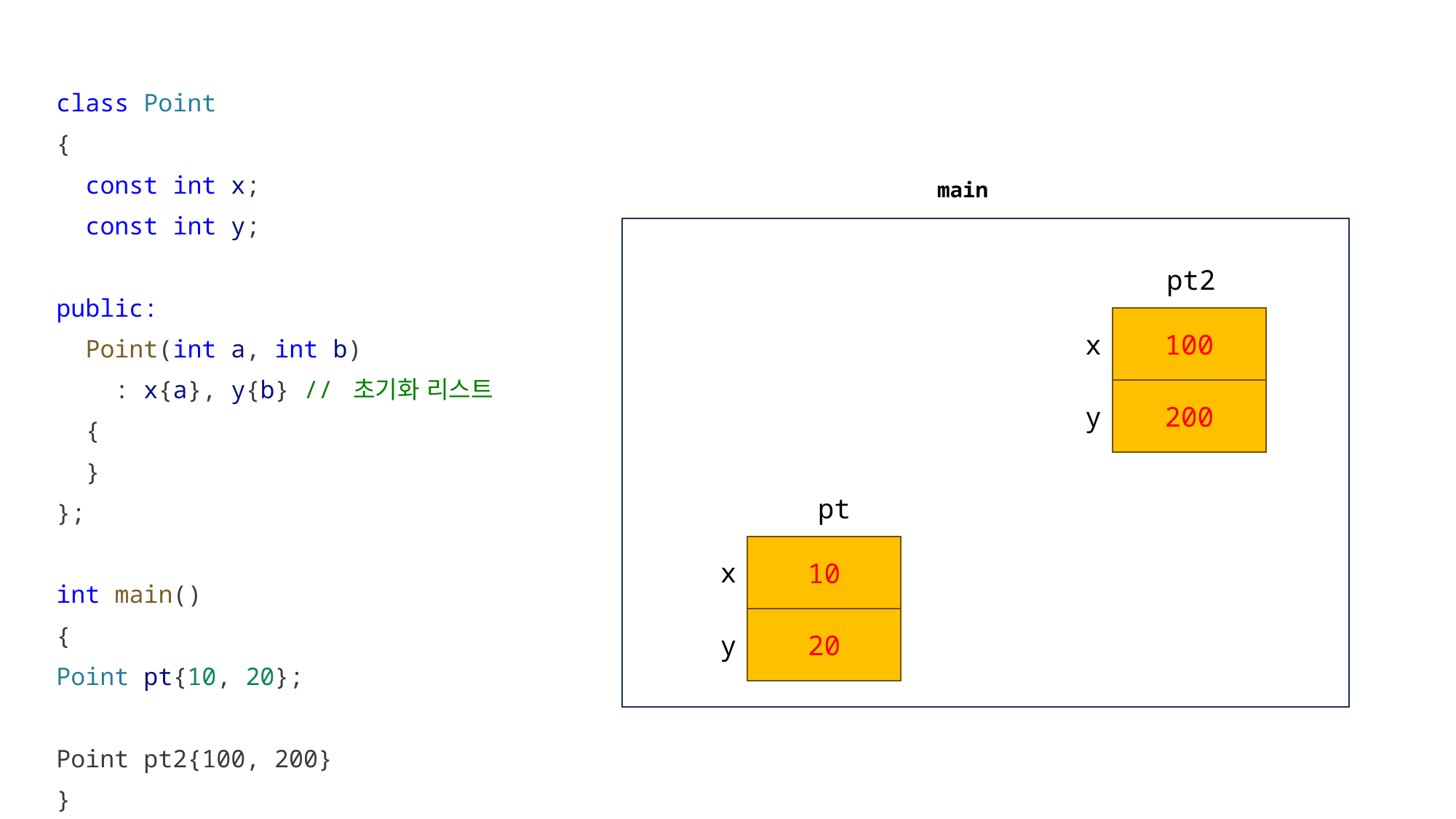

class Point
{
  const int x;
  const int y;
public:
  Point(int a, int b)
    : x{a}, y{b} // 초기화 리스트
  {
  }
};
int main()
{
Point pt{10, 20};

Point pt2{100, 200}
}
main
0x16ce92c2c
pt2
100
x
200
y
pt
10
x
20
y